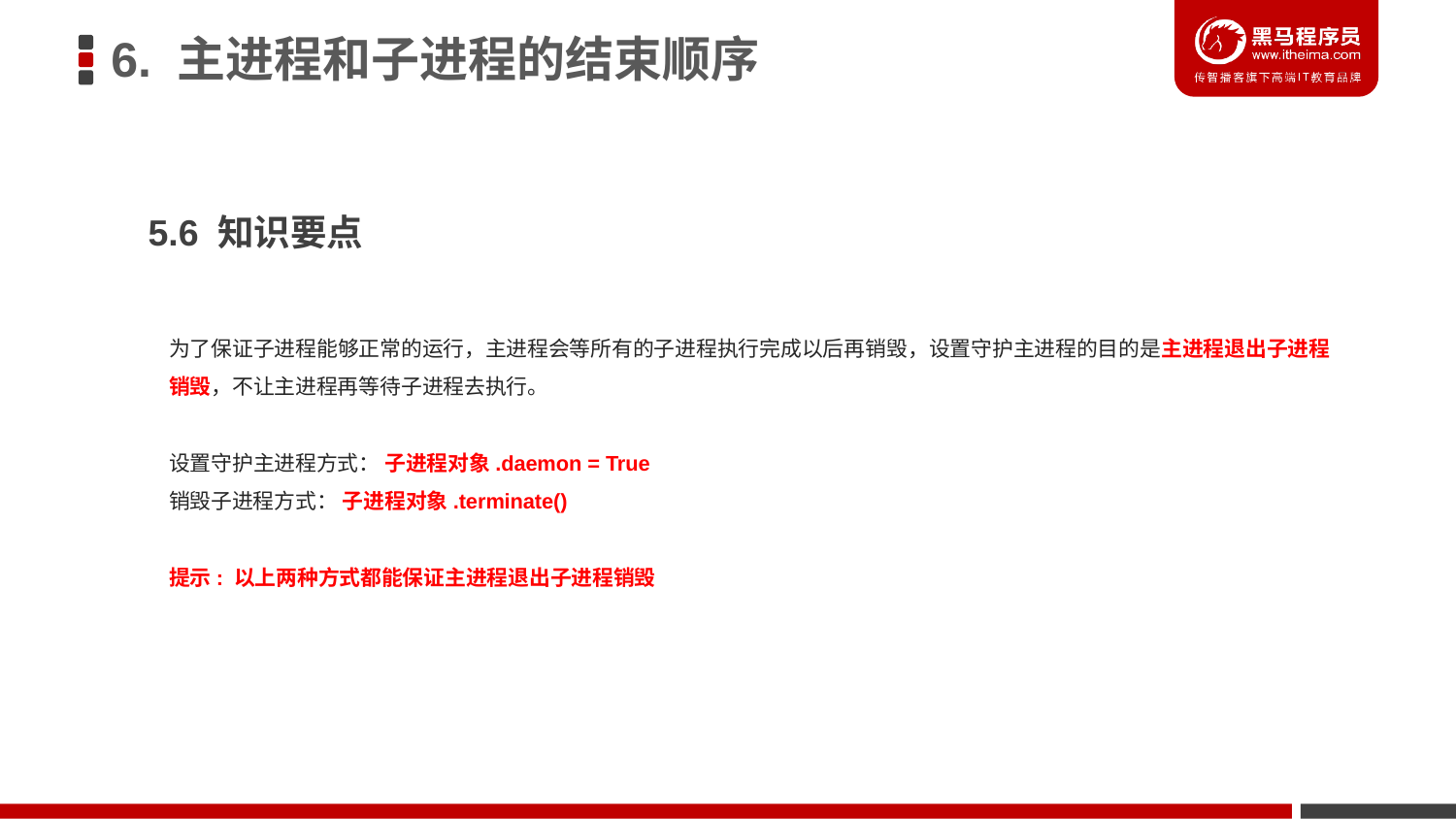

6. 主进程和子进程的结束顺序
5.6 知识要点
为了保证子进程能够正常的运行，主进程会等所有的子进程执行完成以后再销毁，设置守护主进程的目的是主进程退出子进程销毁，不让主进程再等待子进程去执行。

设置守护主进程方式： 子进程对象.daemon = True
销毁子进程方式： 子进程对象.terminate()

提示: 以上两种方式都能保证主进程退出子进程销毁